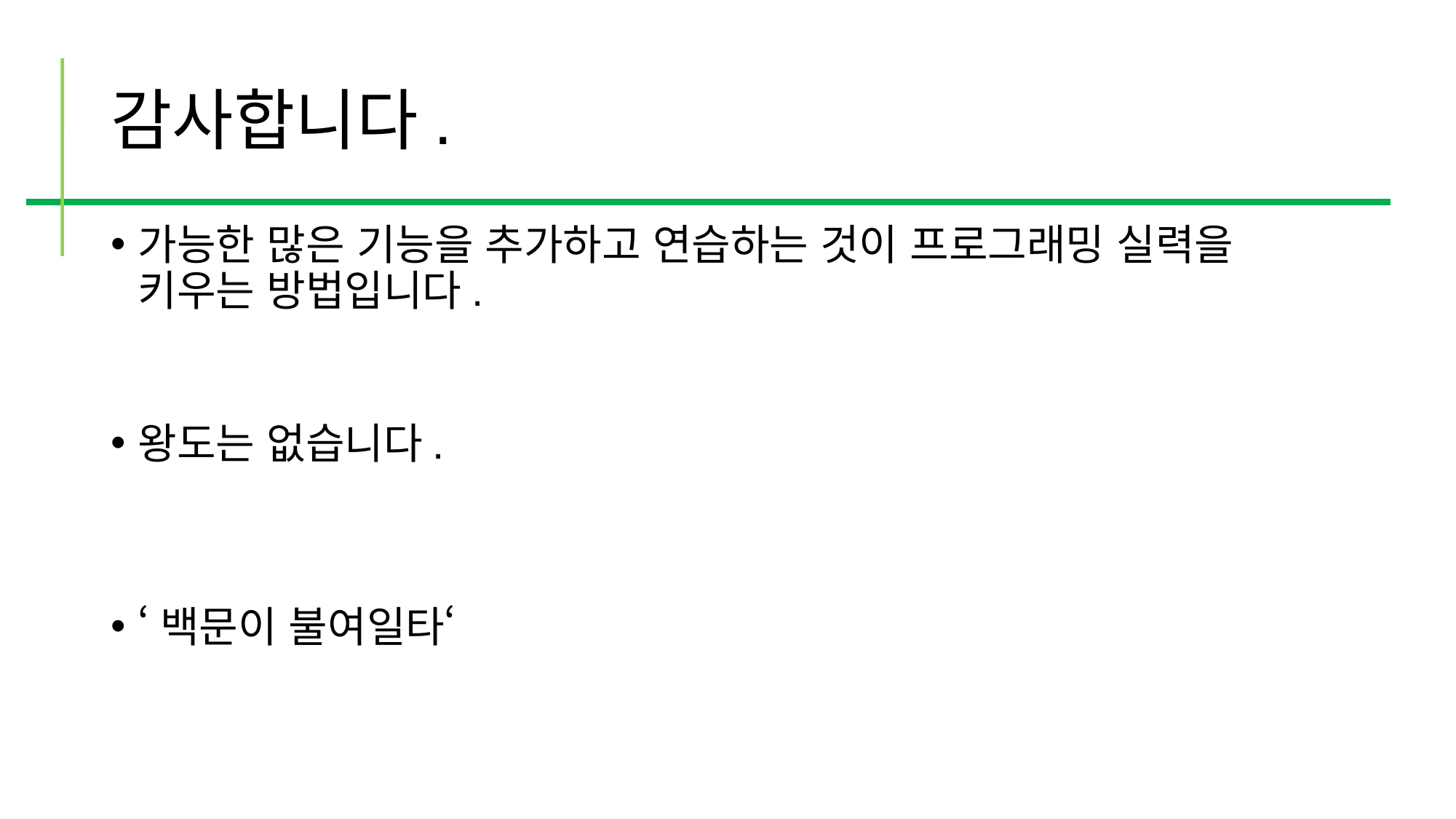

# 감사합니다.
가능한 많은 기능을 추가하고 연습하는 것이 프로그래밍 실력을 키우는 방법입니다.

왕도는 없습니다.

‘백문이 불여일타‘